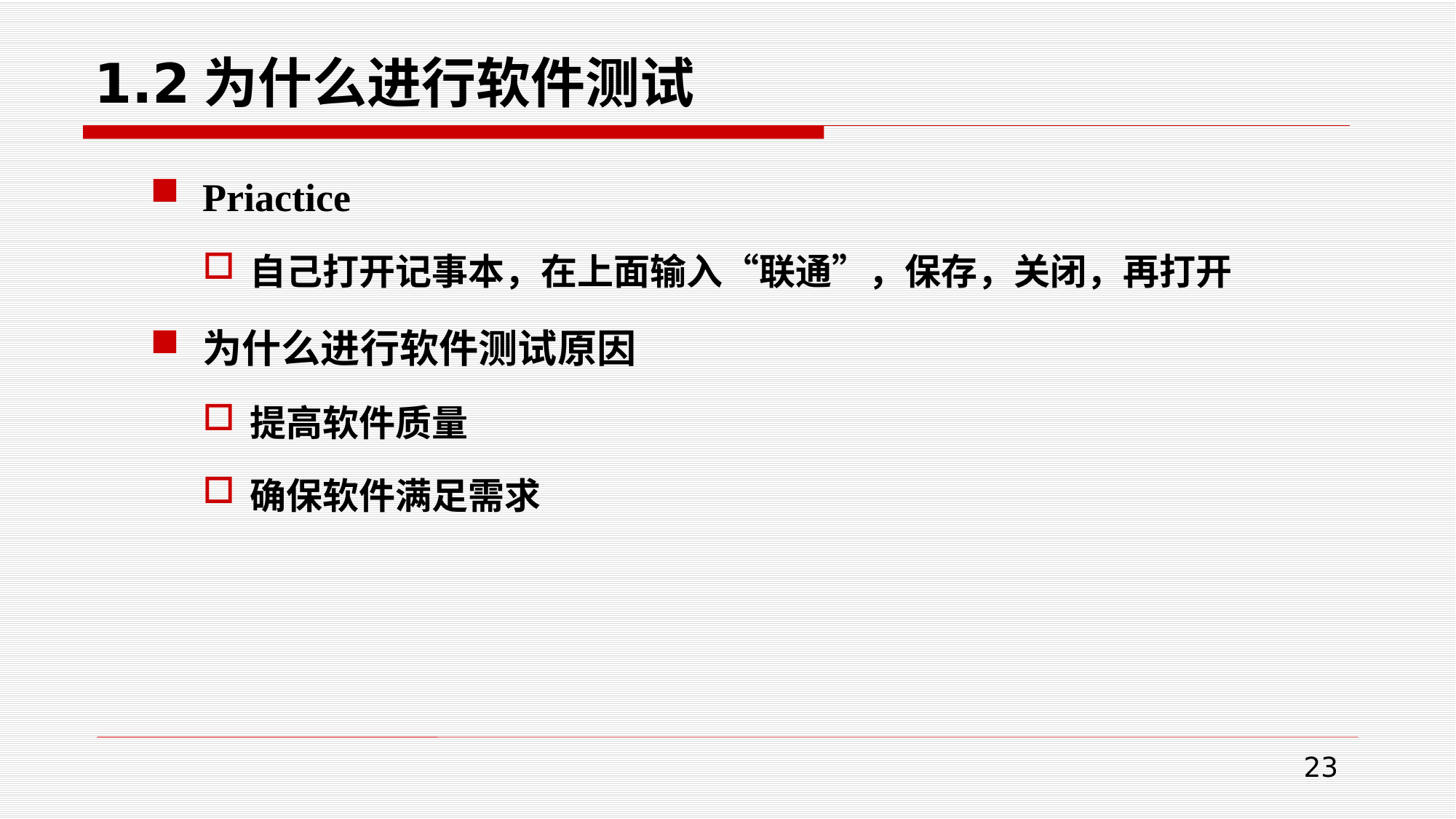

# 1.2为什么进行软件测试
Priactice
自己打开记事本，在上面输入“联通”，保存，关闭，再打开
为什么进行软件测试原因
提高软件质量
确保软件满足需求

23